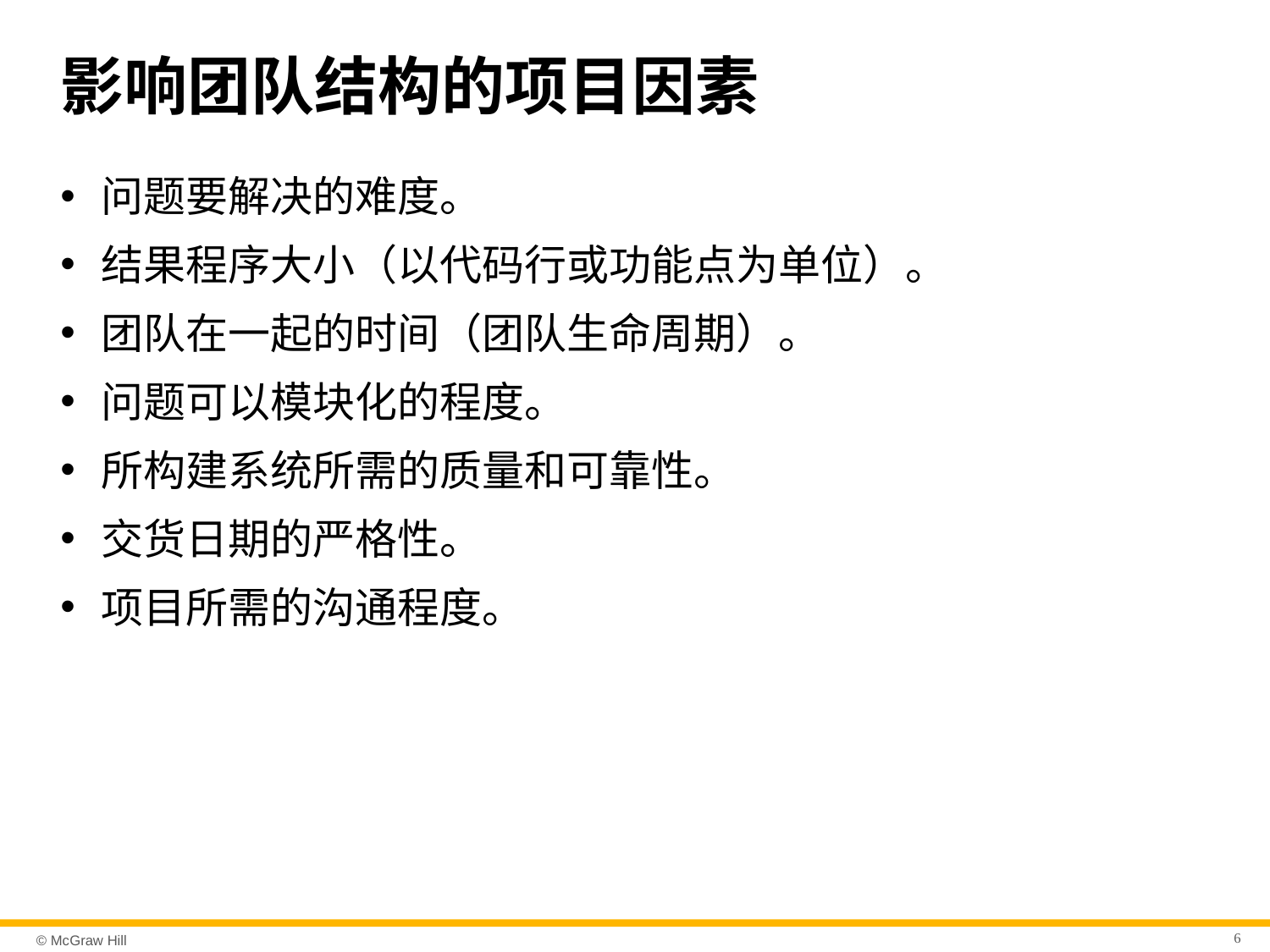

# 影响团队结构的项目因素
问题要解决的难度。
结果程序大小（以代码行或功能点为单位）。
团队在一起的时间（团队生命周期）。
问题可以模块化的程度。
所构建系统所需的质量和可靠性。
交货日期的严格性。
项目所需的沟通程度。
6